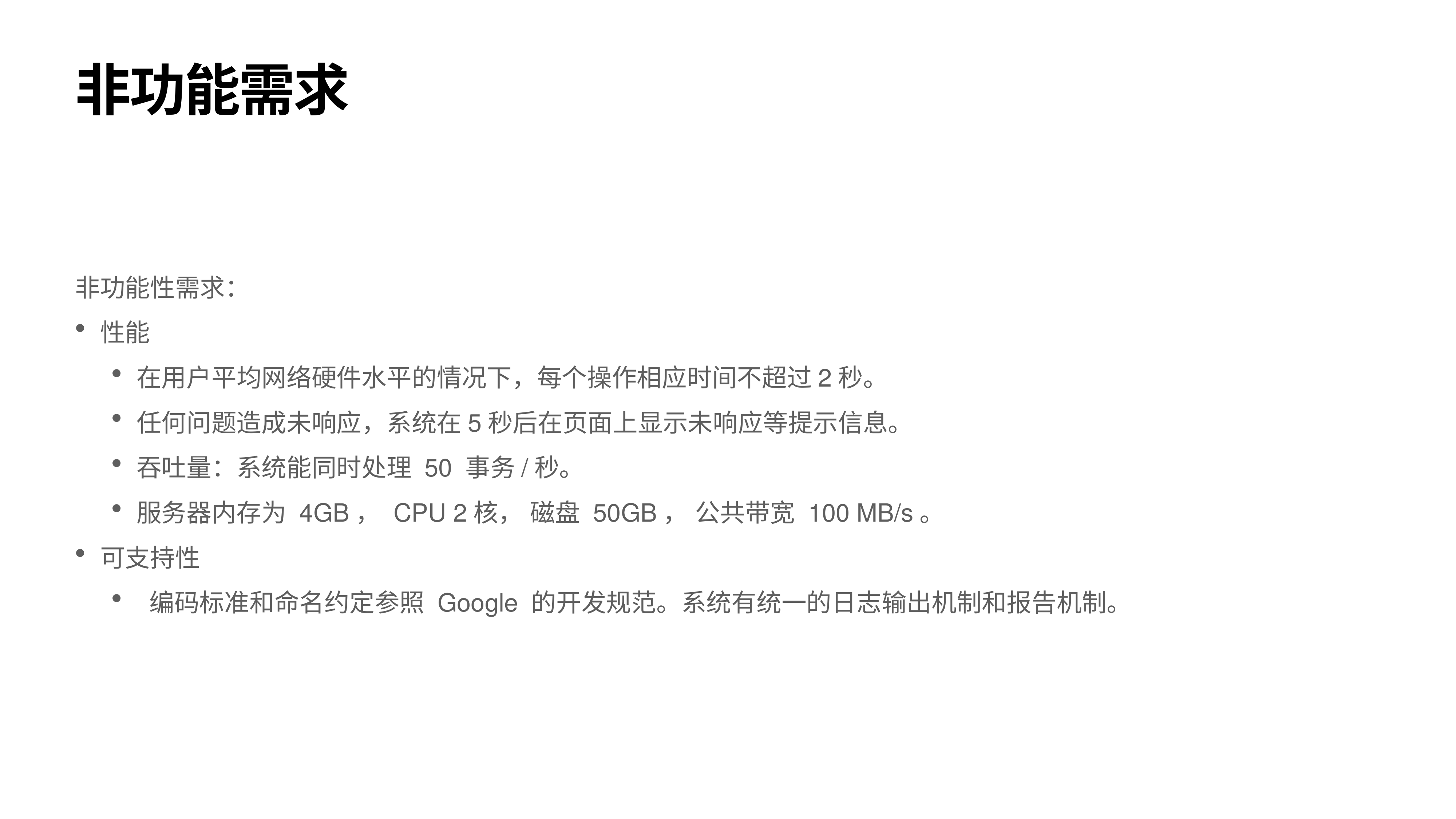

# 非功能需求
非功能性需求：
性能
在用户平均网络硬件水平的情况下，每个操作相应时间不超过2秒。
任何问题造成未响应，系统在5秒后在页面上显示未响应等提示信息。
吞吐量：系统能同时处理 50 事务/秒。
服务器内存为 4GB， CPU 2核， 磁盘 50GB， 公共带宽 100 MB/s。
可支持性
 编码标准和命名约定参照 Google 的开发规范。系统有统一的日志输出机制和报告机制。